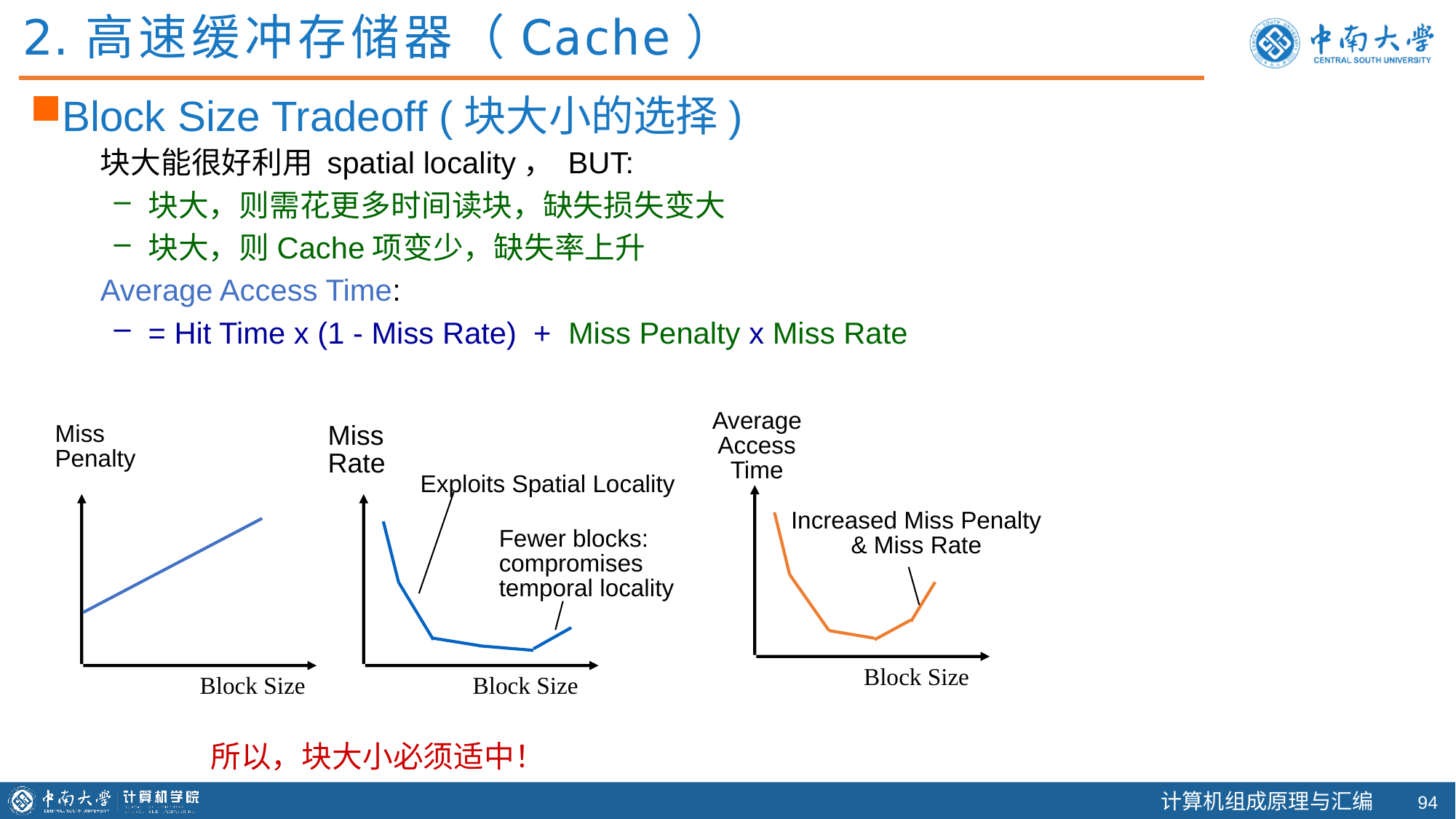

2.高速缓冲存储器（Cache）

Block Size Tradeoff (块大小的选择)
块大能很好利用 spatial locality， BUT:
块大，则需花更多时间读块，缺失损失变大
块大，则Cache项变少，缺失率上升
Average Access Time:
= Hit Time x (1 - Miss Rate)  +  Miss Penalty x Miss Rate
Average
Access
Time

Increased Miss Penalty
& Miss Rate

Block Size

Miss
Penalty

Block Size

Miss
Rate
Exploits Spatial Locality

Fewer blocks:
compromises
temporal locality

Block Size

所以，块大小必须适中！
94